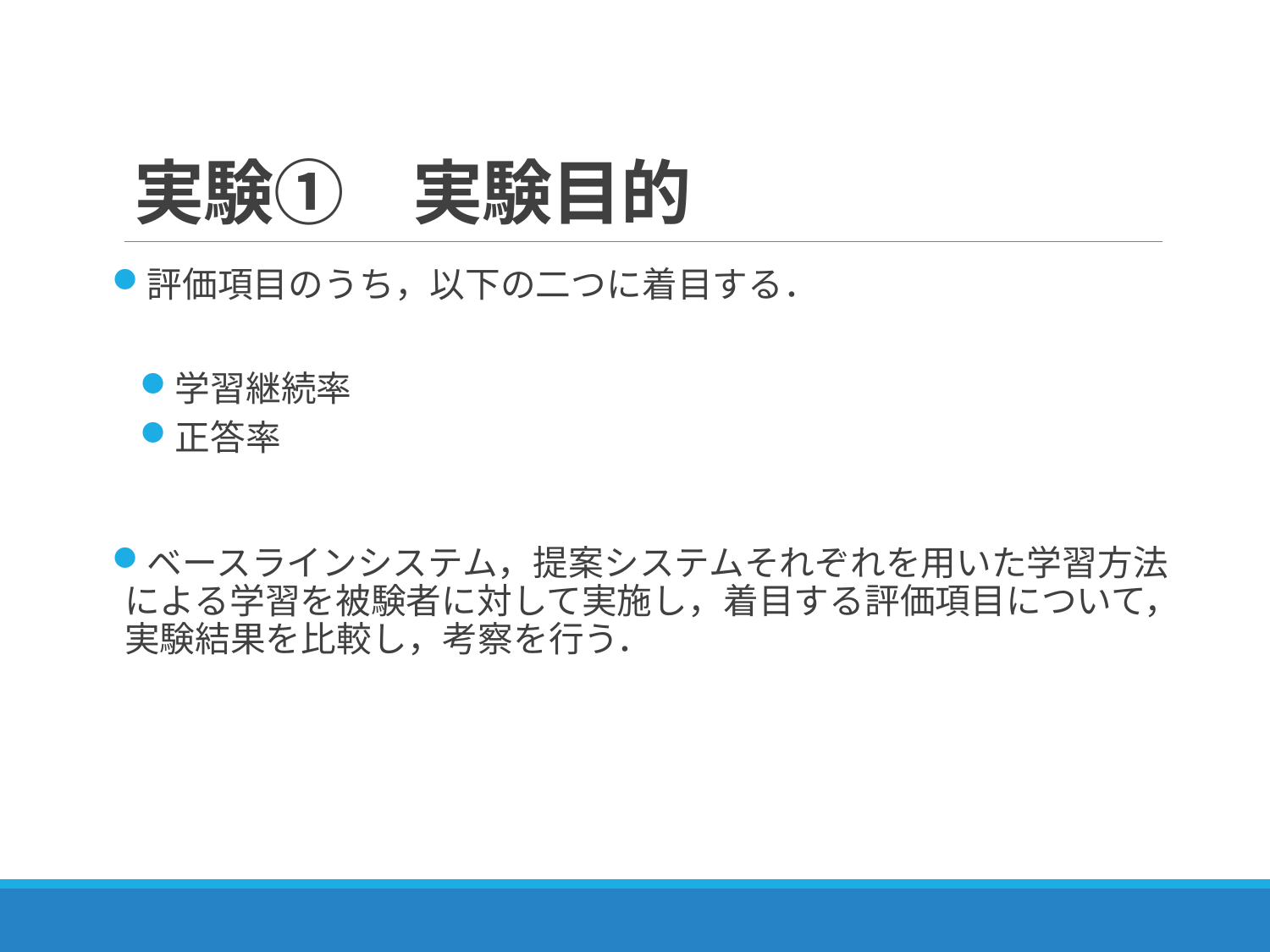

# 実験①　実験目的
評価項目のうち，以下の二つに着目する．

学習継続率
正答率

ベースラインシステム，提案システムそれぞれを用いた学習方法による学習を被験者に対して実施し，着目する評価項目について，実験結果を比較し，考察を行う．

32